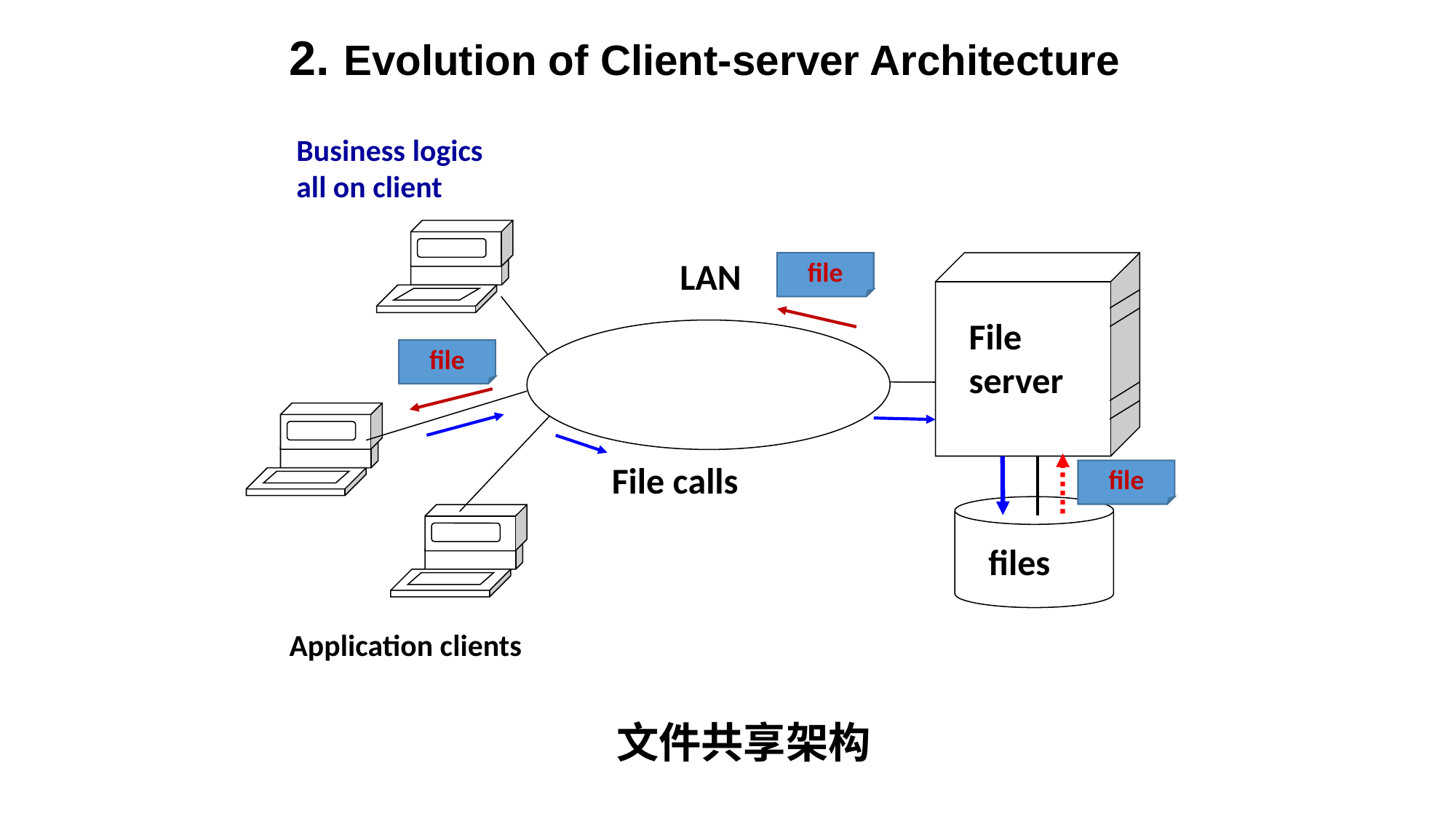

Evolution of Client-server Architecture
Business logics
all on client

file

LAN

File
server

file

File calls

file

files
Application clients
文件共享架构